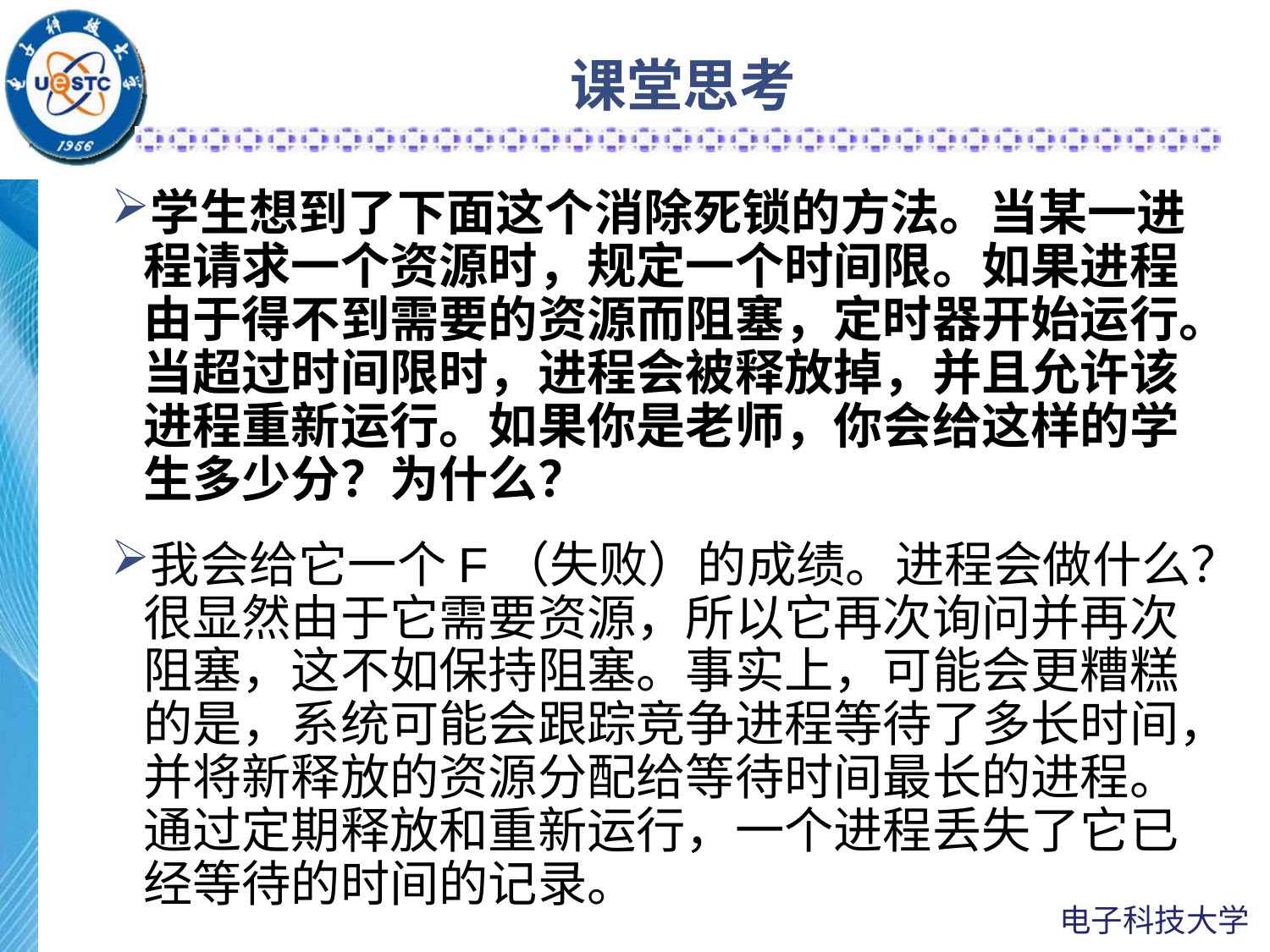

# 课堂思考
学生想到了下面这个消除死锁的方法。当某一进程请求一个资源时，规定一个时间限。如果进程由于得不到需要的资源而阻塞，定时器开始运行。当超过时间限时，进程会被释放掉，并且允许该进程重新运行。如果你是老师，你会给这样的学生多少分？为什么？
我会给它一个F（失败）的成绩。进程会做什么？很显然由于它需要资源，所以它再次询问并再次阻塞，这不如保持阻塞。事实上，可能会更糟糕的是，系统可能会跟踪竞争进程等待了多长时间，并将新释放的资源分配给等待时间最长的进程。通过定期释放和重新运行，一个进程丢失了它已经等待的时间的记录。